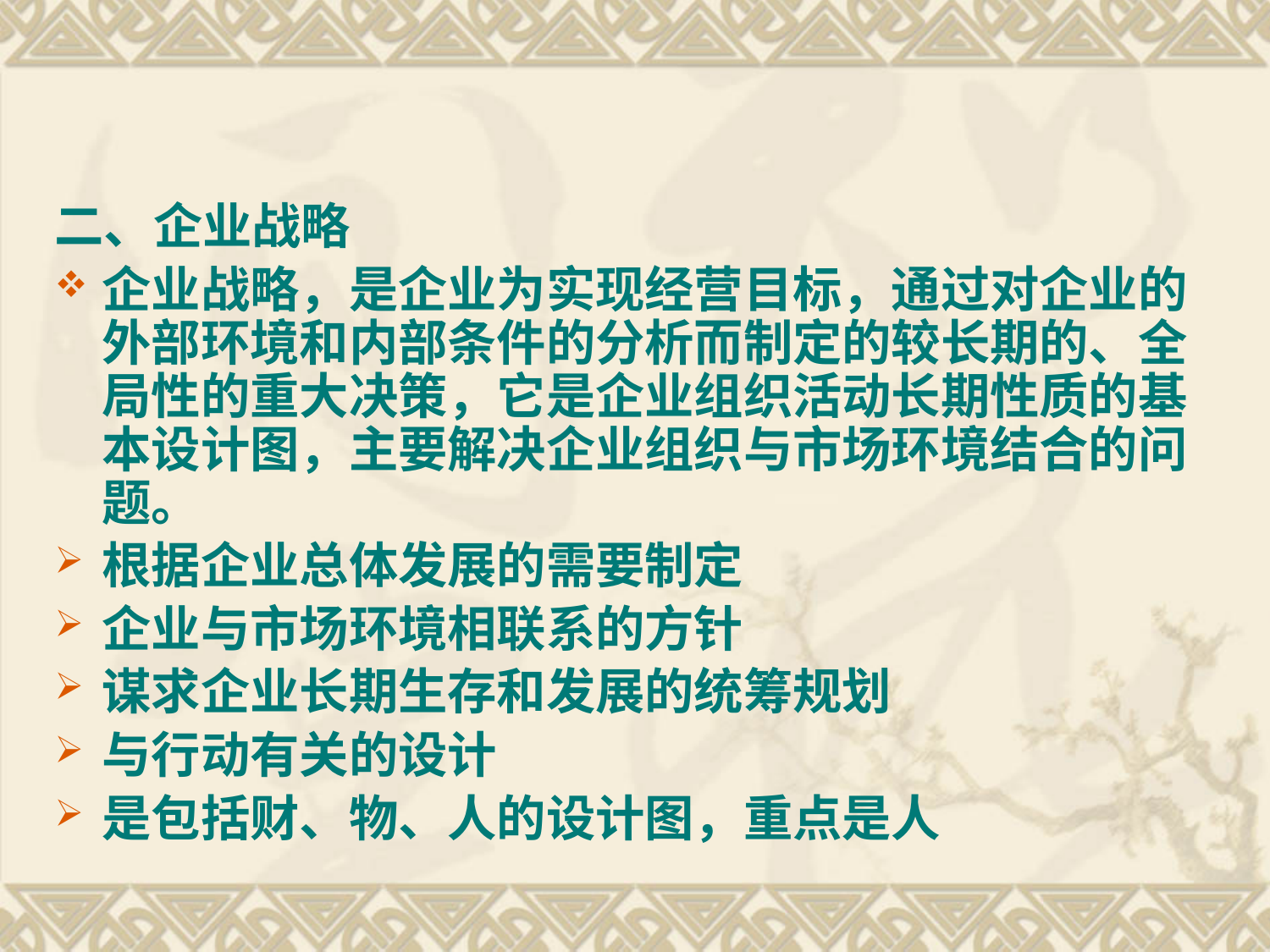

#
二、企业战略
企业战略，是企业为实现经营目标，通过对企业的外部环境和内部条件的分析而制定的较长期的、全局性的重大决策，它是企业组织活动长期性质的基本设计图，主要解决企业组织与市场环境结合的问题。
根据企业总体发展的需要制定
企业与市场环境相联系的方针
谋求企业长期生存和发展的统筹规划
与行动有关的设计
是包括财、物、人的设计图，重点是人